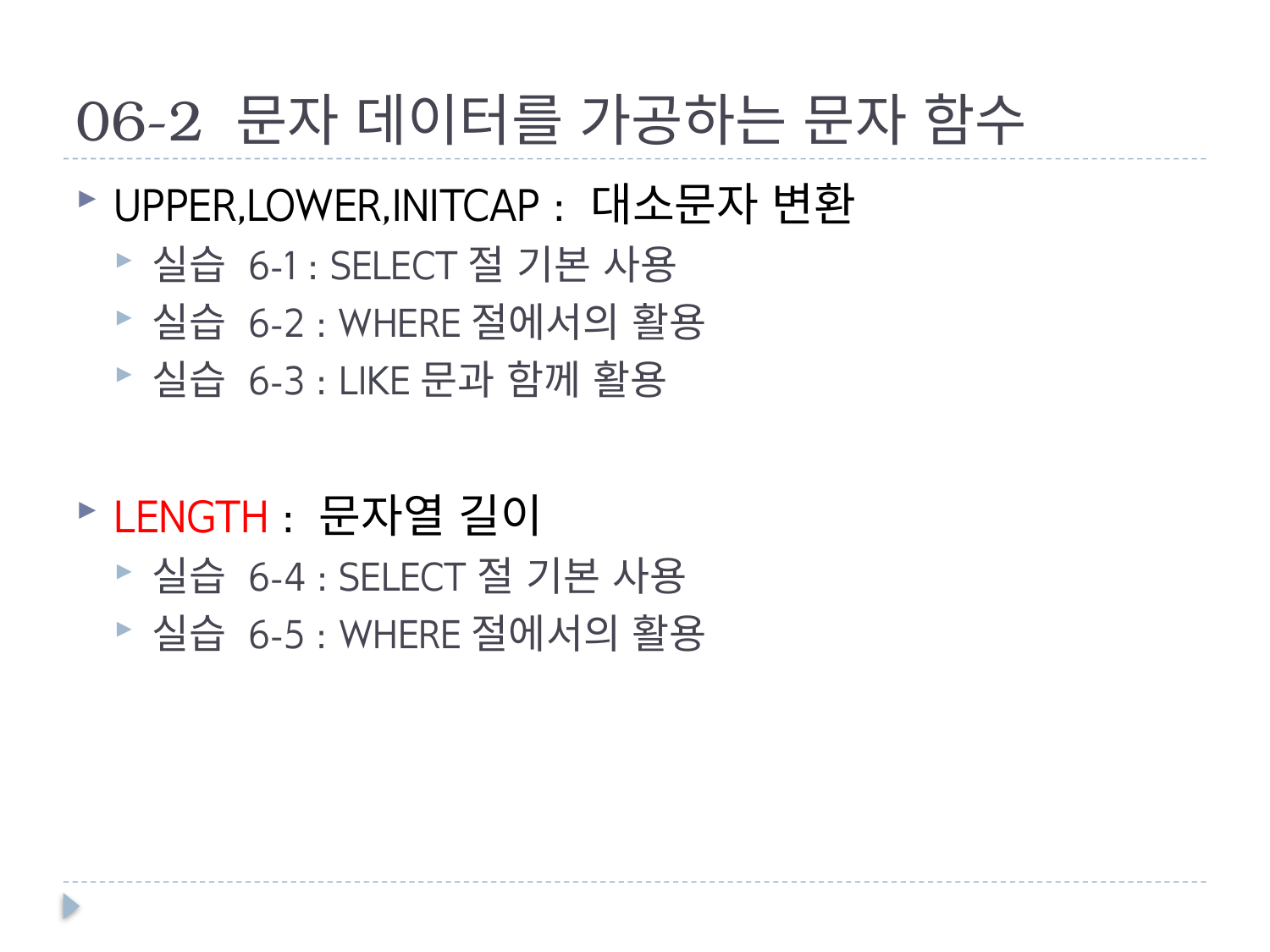

# 06-2 문자 데이터를 가공하는 문자 함수
UPPER,LOWER,INITCAP : 대소문자 변환
실습 6-1 : SELECT절 기본 사용
실습 6-2 : WHERE절에서의 활용
실습 6-3 : LIKE문과 함께 활용

LENGTH : 문자열 길이
실습 6-4 : SELECT절 기본 사용
실습 6-5 : WHERE절에서의 활용